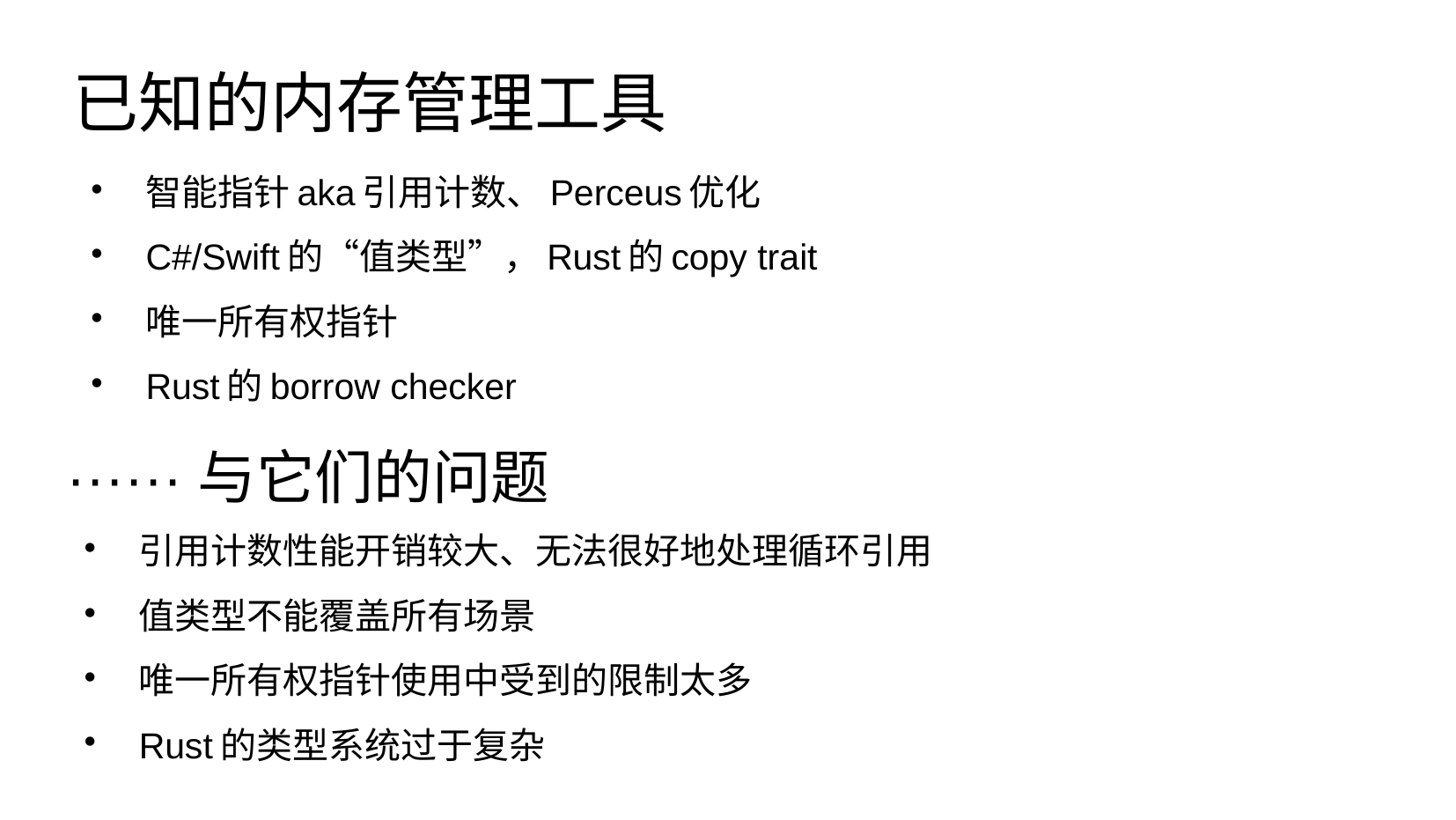

已知的内存管理工具
智能指针aka引用计数、Perceus优化
C#/Swift的“值类型”，Rust的copy trait
唯一所有权指针
Rust的borrow checker
······与它们的问题
引用计数性能开销较大、无法很好地处理循环引用
值类型不能覆盖所有场景
唯一所有权指针使用中受到的限制太多
Rust的类型系统过于复杂